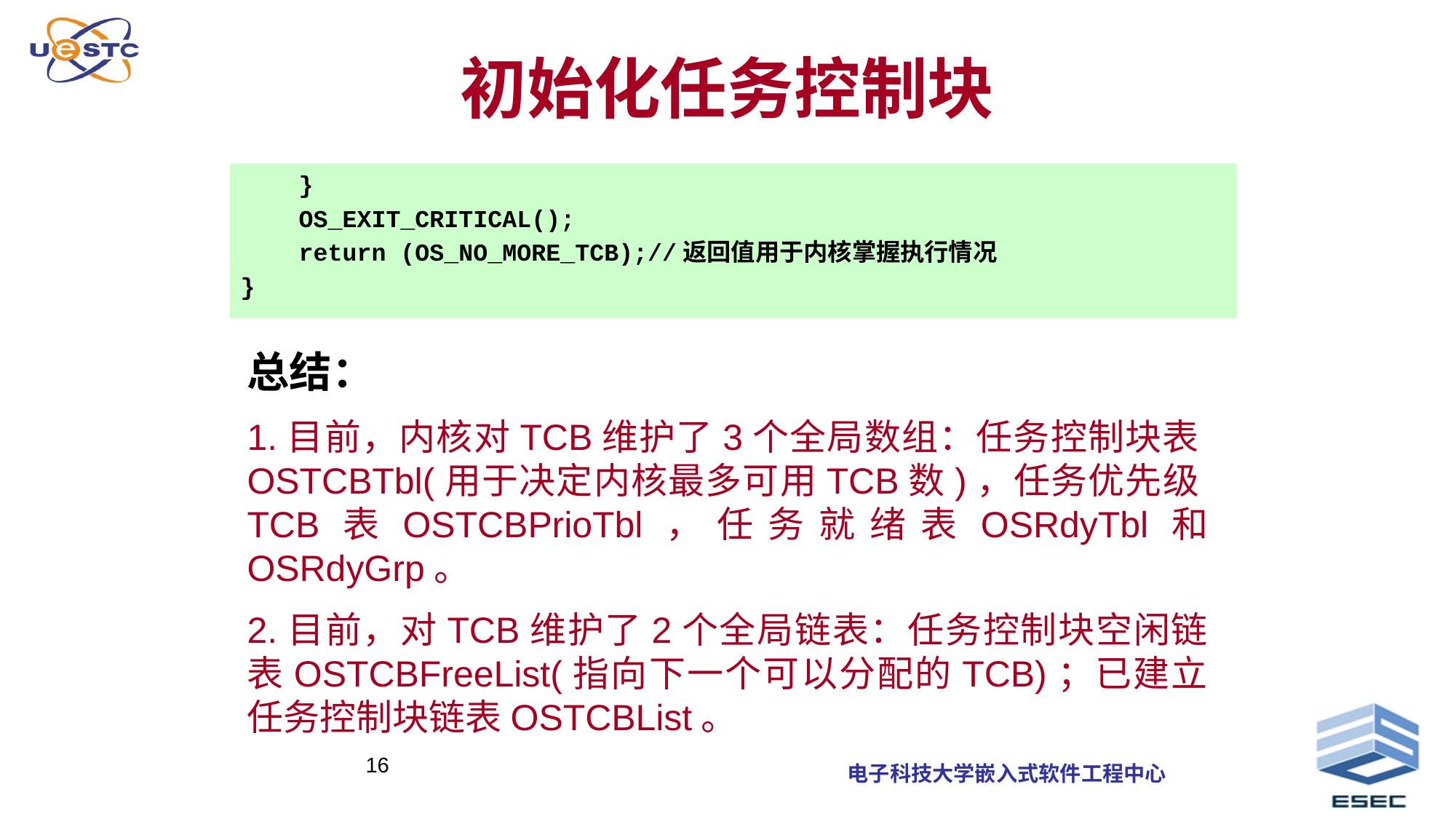

# 初始化任务控制块
    }
    OS_EXIT_CRITICAL();
    return (OS_NO_MORE_TCB);//返回值用于内核掌握执行情况
}

总结：
1.目前，内核对TCB维护了3个全局数组：任务控制块表OSTCBTbl(用于决定内核最多可用TCB数)，任务优先级TCB表OSTCBPrioTbl，任务就绪表OSRdyTbl和 OSRdyGrp。
2.目前，对TCB维护了2个全局链表：任务控制块空闲链表OSTCBFreeList(指向下一个可以分配的TCB)；已建立任务控制块链表OSTCBList。
16